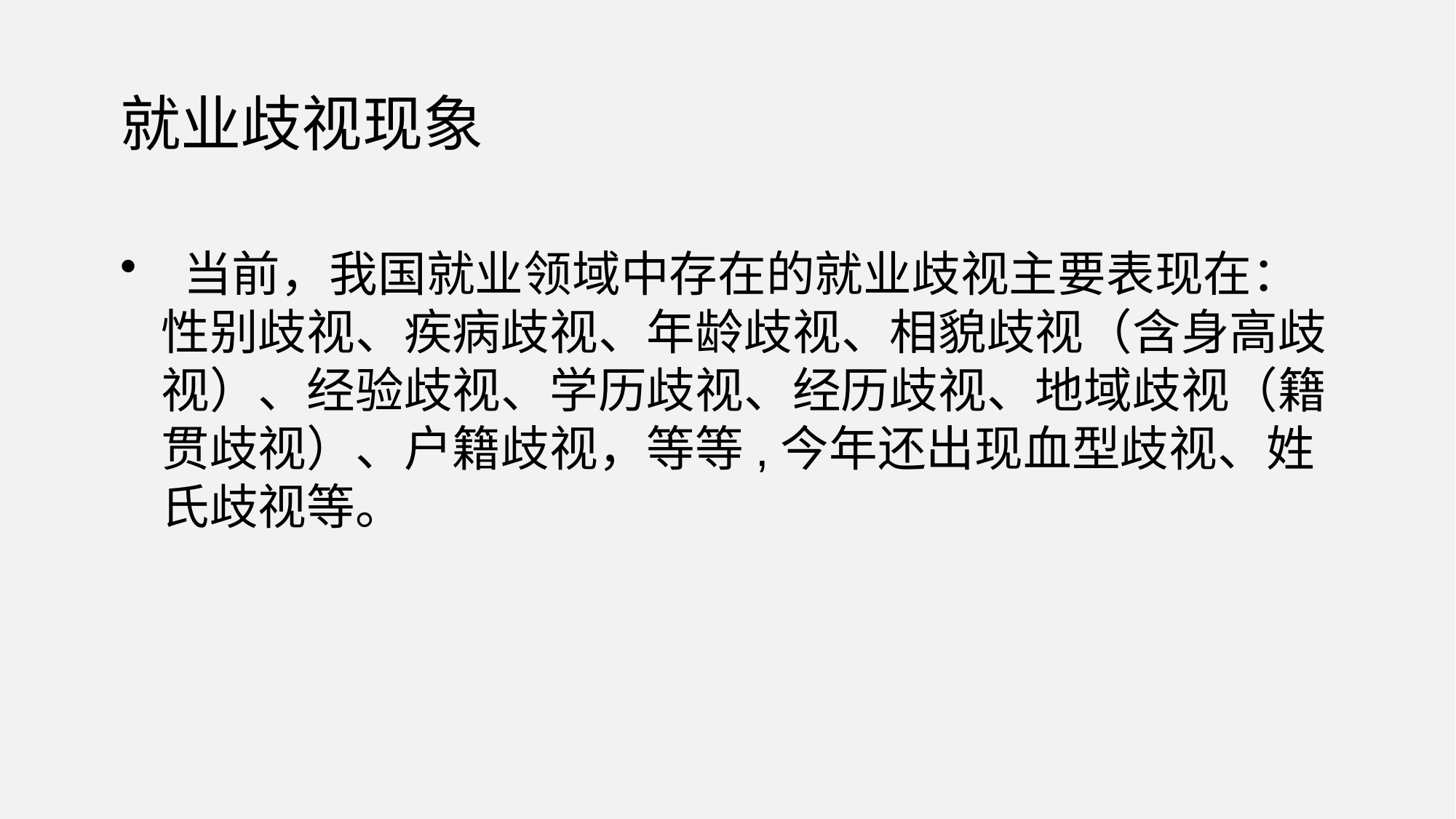

就业歧视现象
 当前，我国就业领域中存在的就业歧视主要表现在：性别歧视、疾病歧视、年龄歧视、相貌歧视（含身高歧视）、经验歧视、学历歧视、经历歧视、地域歧视（籍贯歧视）、户籍歧视，等等,今年还出现血型歧视、姓氏歧视等。